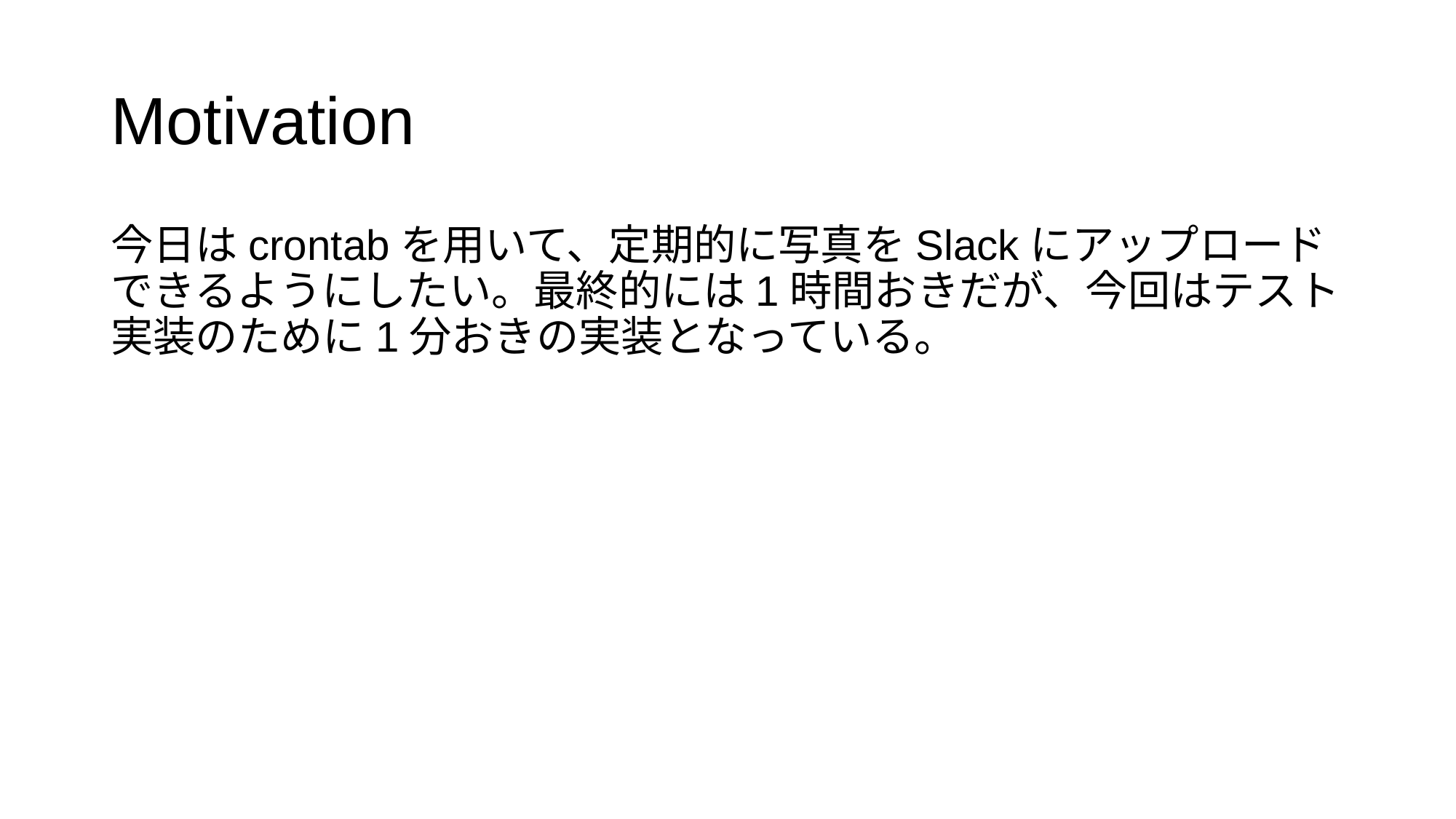

# Motivation
今日はcrontabを用いて、定期的に写真をSlackにアップロードできるようにしたい。最終的には1時間おきだが、今回はテスト実装のために1分おきの実装となっている。